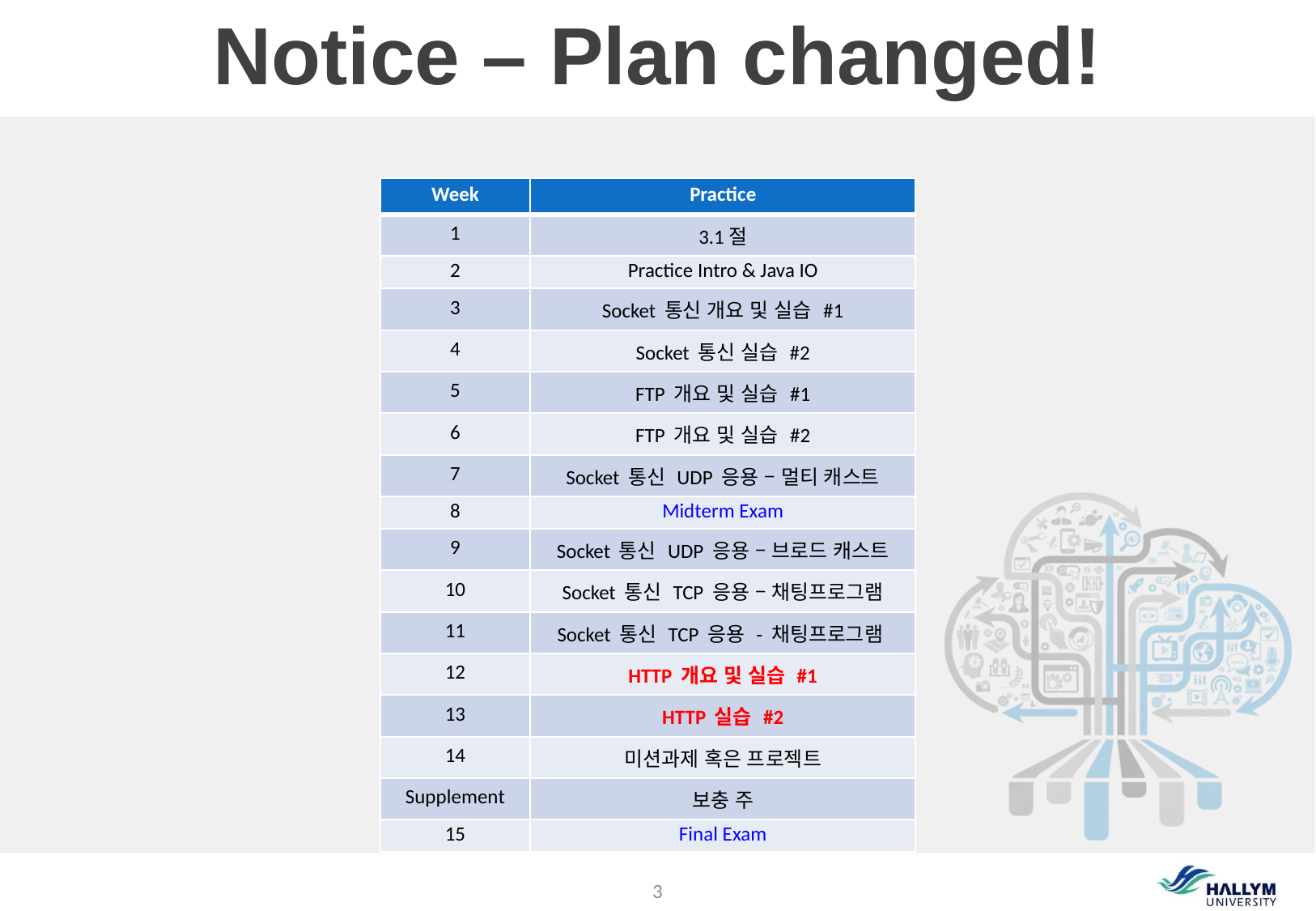

# Notice – Plan changed!
| Week | Practice |
| --- | --- |
| 1 | 3.1절 |
| 2 | Practice Intro & Java IO |
| 3 | Socket 통신 개요 및 실습 #1 |
| 4 | Socket 통신 실습 #2 |
| 5 | FTP 개요 및 실습 #1 |
| 6 | FTP 개요 및 실습 #2 |
| 7 | Socket 통신 UDP 응용 – 멀티 캐스트 |
| 8 | Midterm Exam |
| 9 | Socket 통신 UDP 응용 – 브로드 캐스트 |
| 10 | Socket 통신 TCP 응용 – 채팅프로그램 |
| 11 | Socket 통신 TCP 응용 - 채팅프로그램 |
| 12 | HTTP 개요 및 실습 #1 |
| 13 | HTTP 실습 #2 |
| 14 | 미션과제 혹은 프로젝트 |
| Supplement | 보충 주 |
| 15 | Final Exam |
3